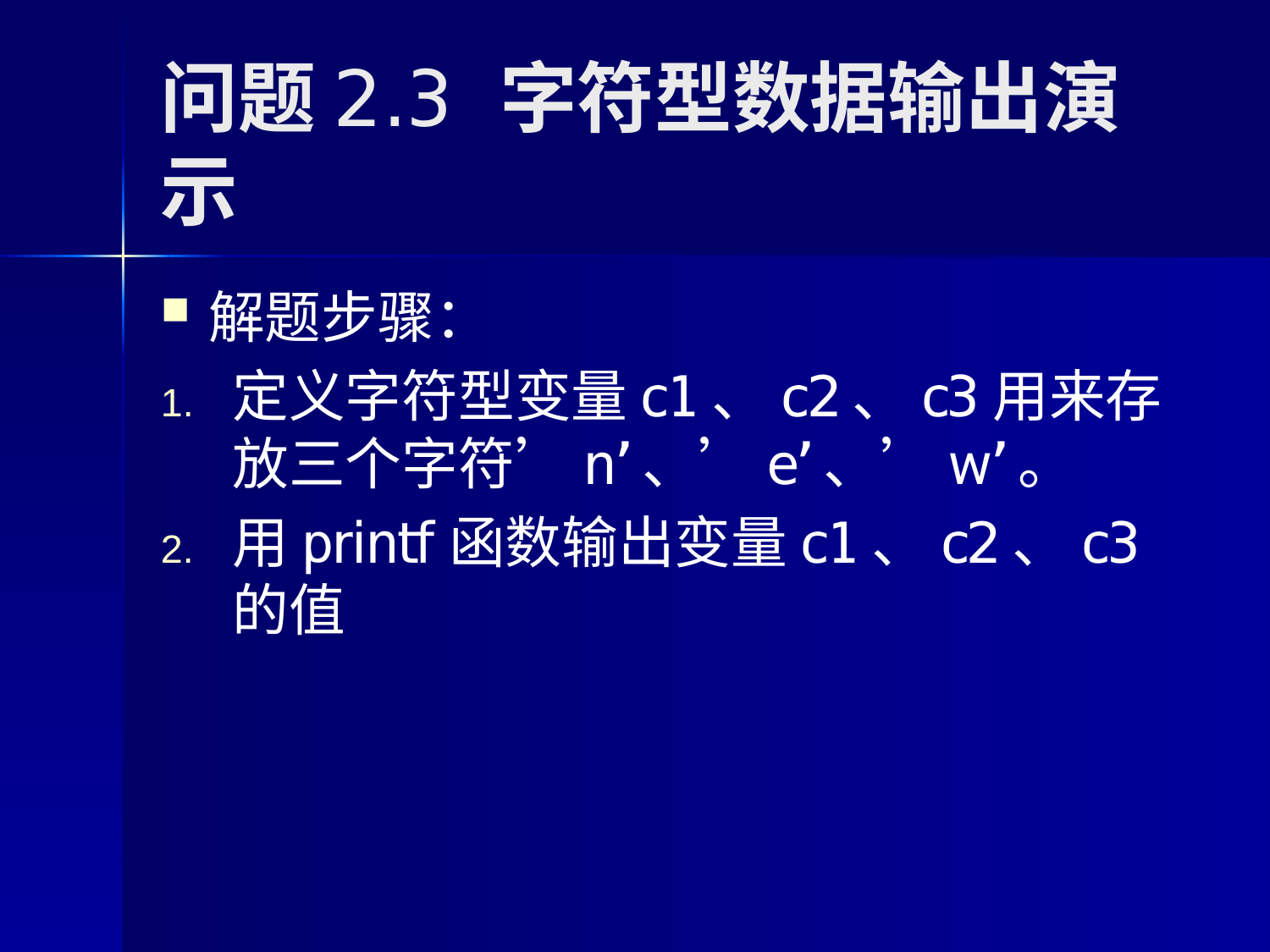

# 问题2.3 字符型数据输出演示
解题步骤：
定义字符型变量c1、c2、c3用来存放三个字符’n’、’e’、’w’。
用printf函数输出变量c1、c2、c3的值